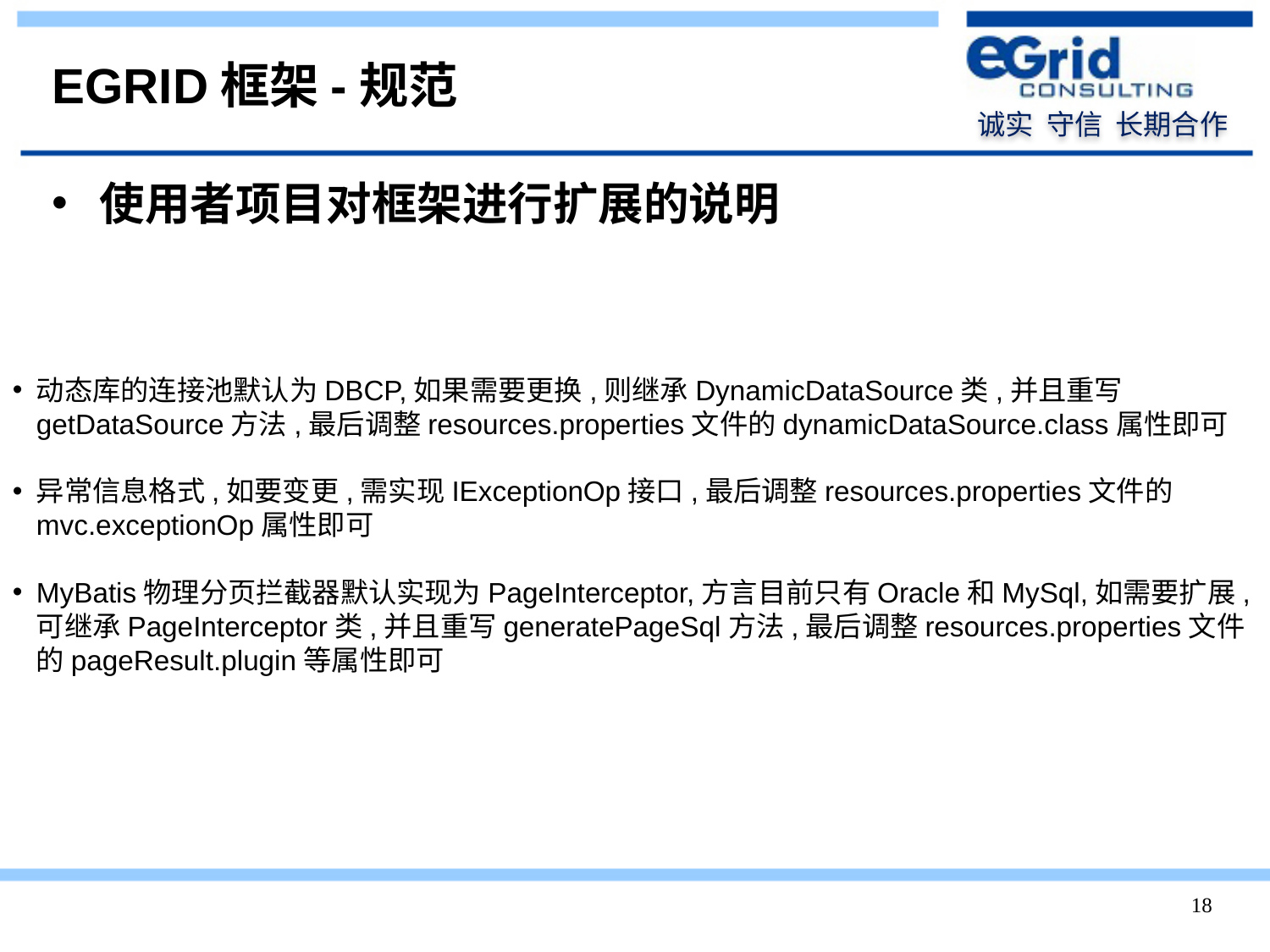

# EGRID框架-规范
使用者项目对框架进行扩展的说明
动态库的连接池默认为DBCP,如果需要更换,则继承DynamicDataSource类,并且重写getDataSource方法,最后调整resources.properties文件的dynamicDataSource.class属性即可

异常信息格式,如要变更,需实现IExceptionOp接口,最后调整resources.properties文件的mvc.exceptionOp属性即可

MyBatis物理分页拦截器默认实现为PageInterceptor,方言目前只有Oracle和MySql,如需要扩展,可继承PageInterceptor类,并且重写generatePageSql方法,最后调整resources.properties文件的pageResult.plugin等属性即可
18